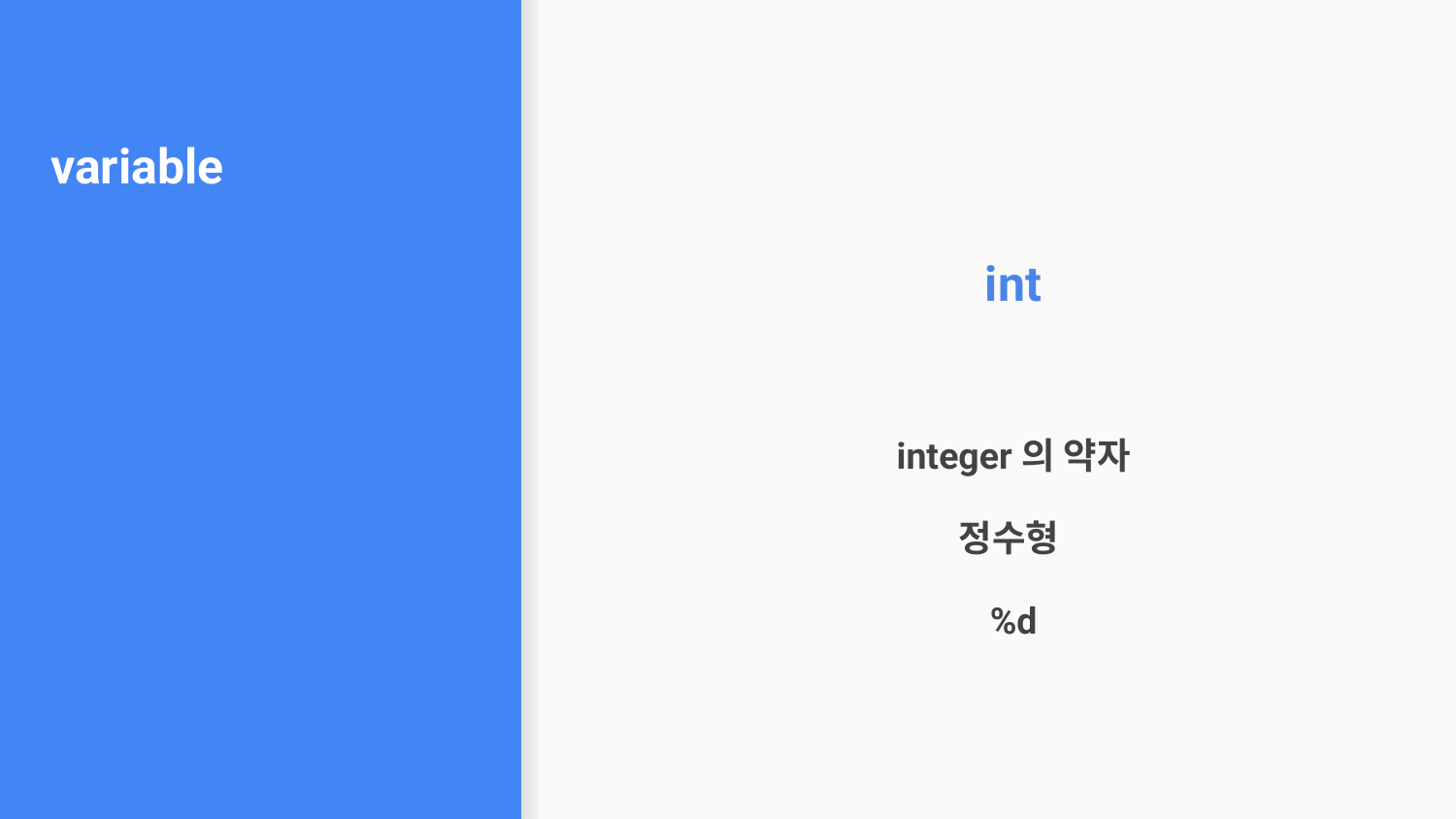

# variable
int

integer의 약자
정수형
%d